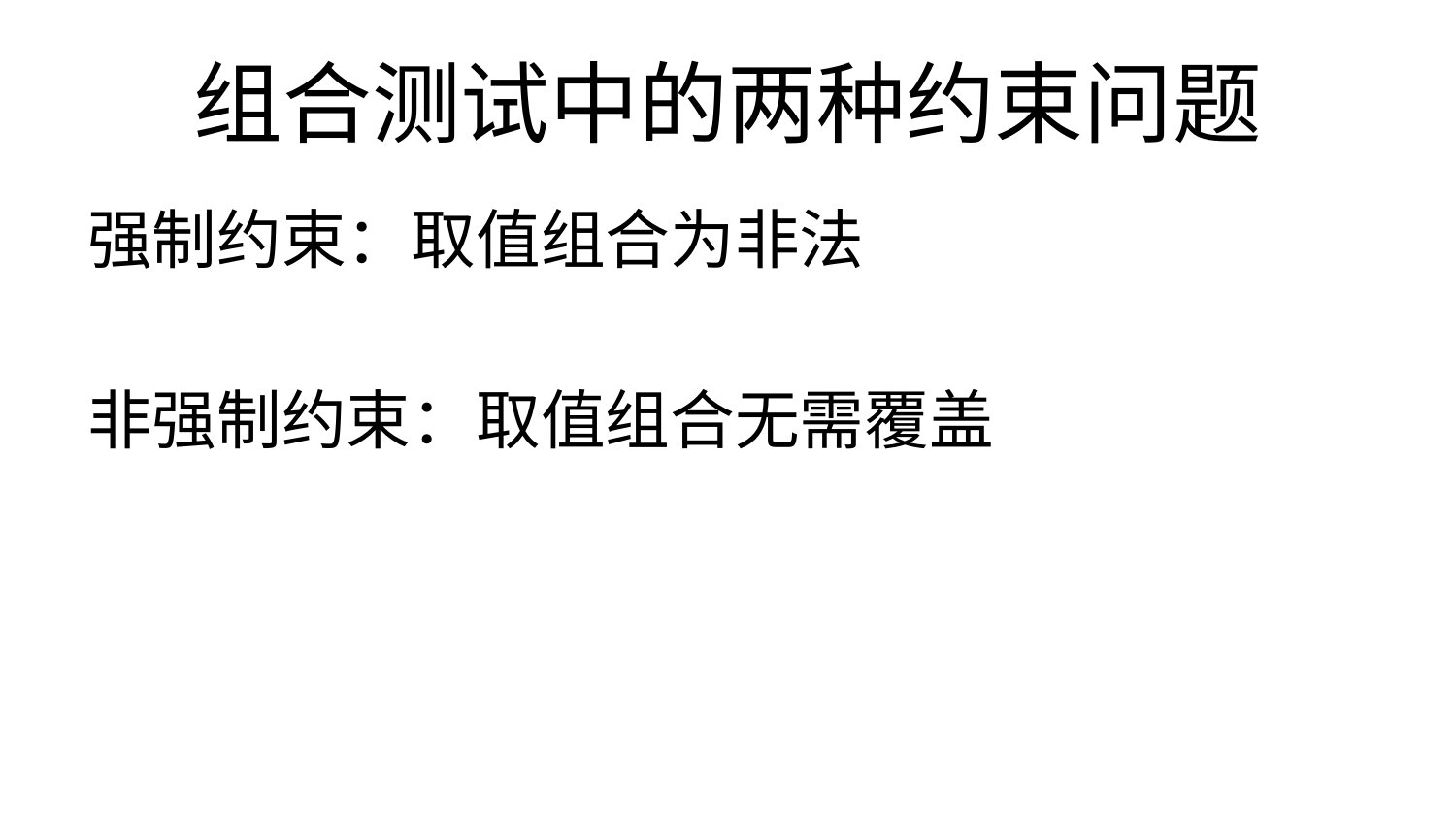

# 组合测试中的两种约束问题
强制约束：取值组合为非法

非强制约束：取值组合无需覆盖